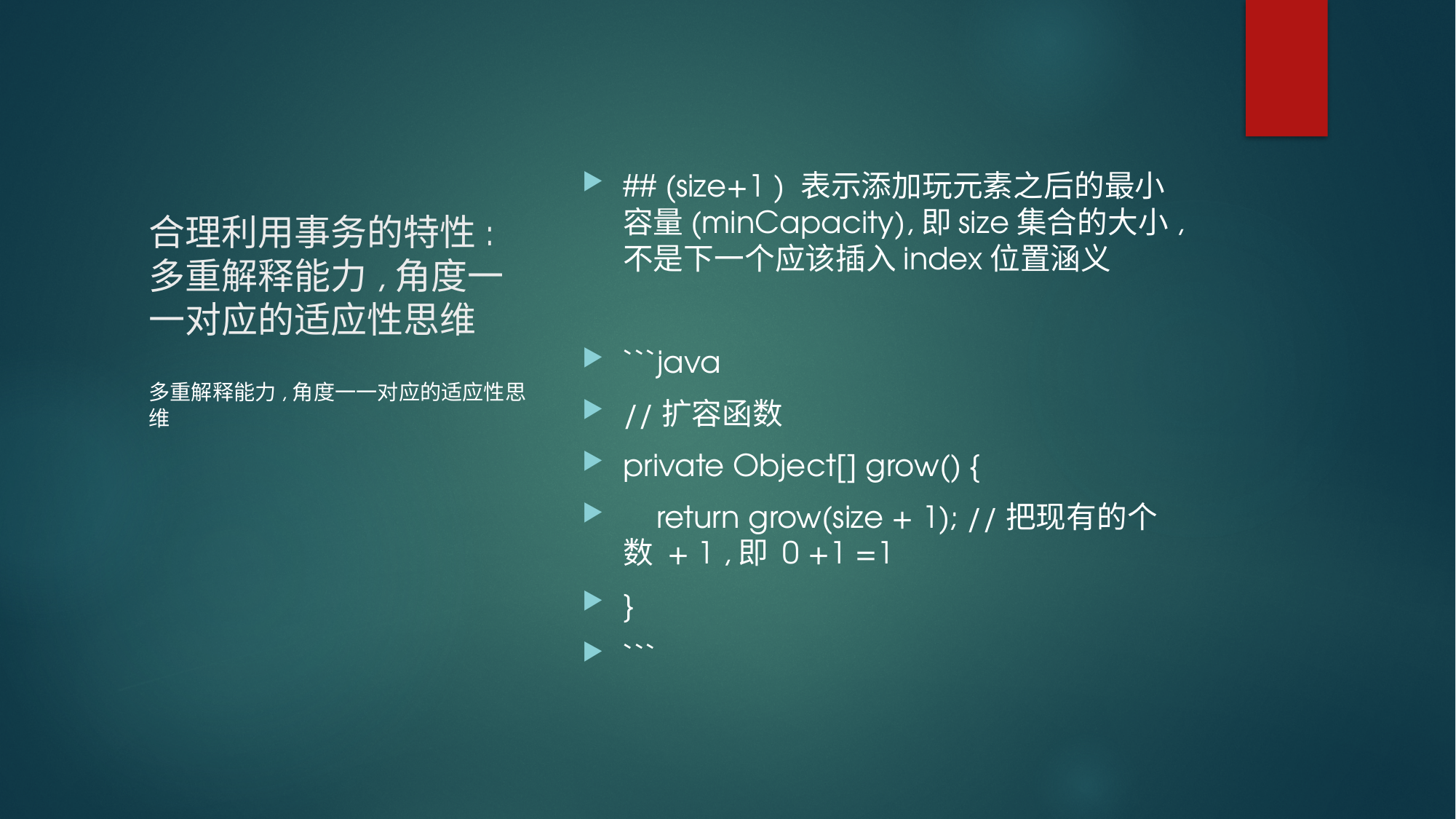

# 合理利用事务的特性: 多重解释能力,角度一一对应的适应性思维
## (size+1 ) 表示添加玩元素之后的最小容量(minCapacity),即size集合的大小,不是下一个应该插入index位置涵义

```java
//扩容函数
private Object[] grow() {
    return grow(size + 1); //把现有的个数 + 1 ,即 0 +1 =1
}
```

多重解释能力,角度一一对应的适应性思维